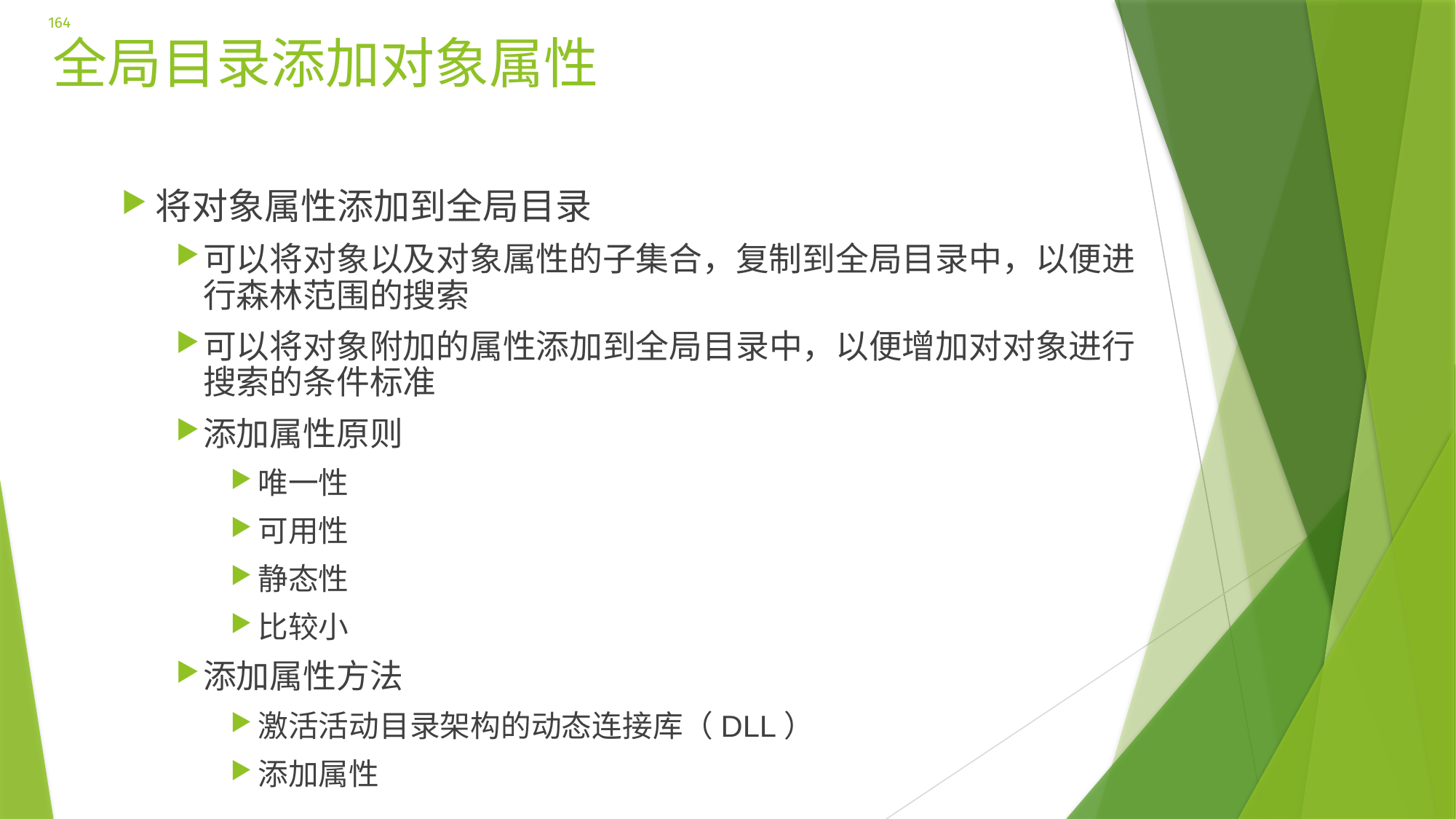

164
# 全局目录添加对象属性
将对象属性添加到全局目录
可以将对象以及对象属性的子集合，复制到全局目录中，以便进行森林范围的搜索
可以将对象附加的属性添加到全局目录中，以便增加对对象进行搜索的条件标准
添加属性原则
唯一性
可用性
静态性
比较小
添加属性方法
激活活动目录架构的动态连接库（DLL）
添加属性